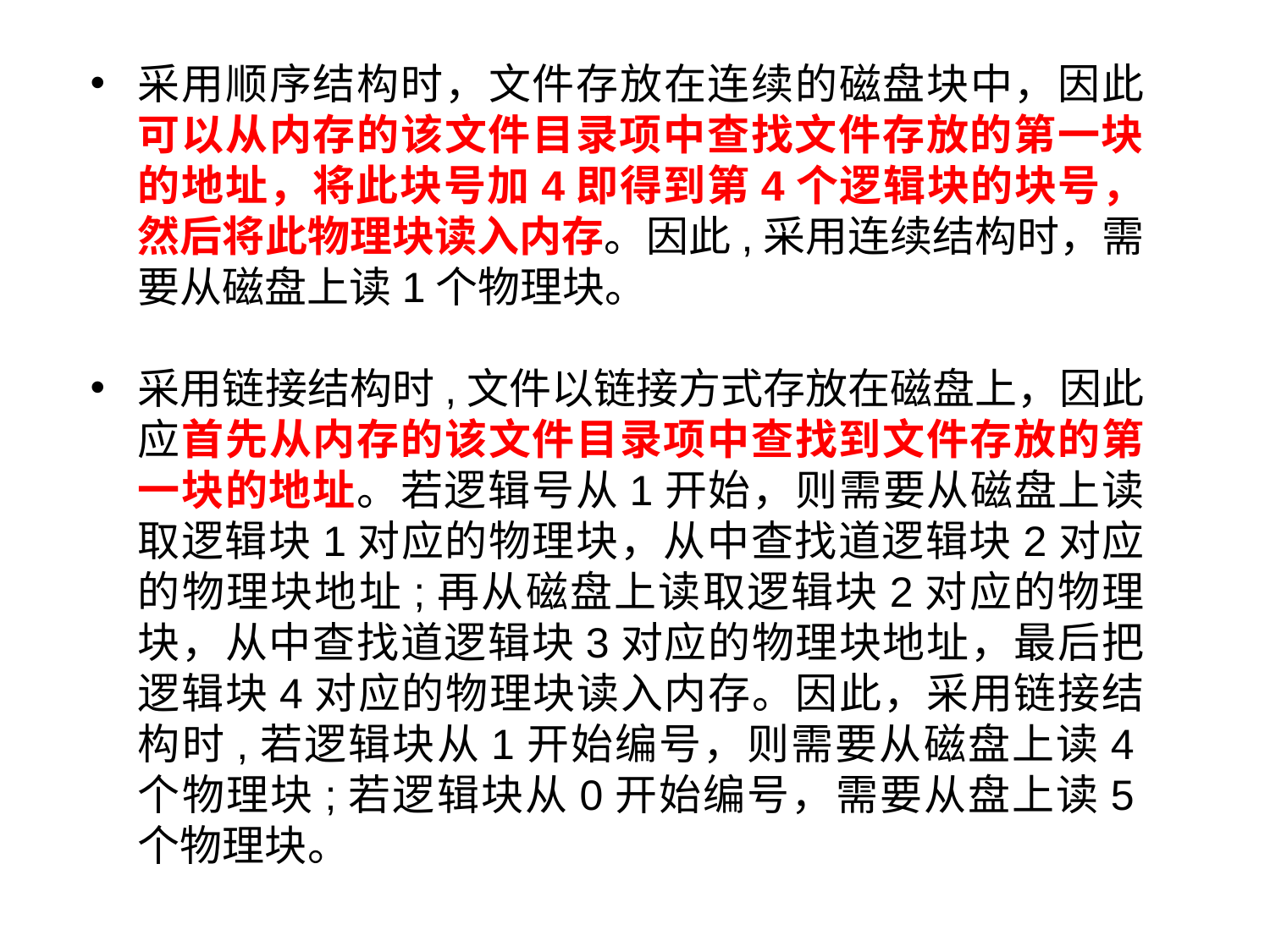

采用顺序结构时，文件存放在连续的磁盘块中，因此可以从内存的该文件目录项中查找文件存放的第一块的地址，将此块号加4即得到第4个逻辑块的块号，然后将此物理块读入内存。因此,采用连续结构时，需要从磁盘上读1个物理块。

采用链接结构时,文件以链接方式存放在磁盘上，因此应首先从内存的该文件目录项中查找到文件存放的第一块的地址。若逻辑号从1开始，则需要从磁盘上读取逻辑块1对应的物理块，从中查找道逻辑块2对应的物理块地址;再从磁盘上读取逻辑块2对应的物理块，从中查找道逻辑块3对应的物理块地址，最后把逻辑块4对应的物理块读入内存。因此，采用链接结构时,若逻辑块从1开始编号，则需要从磁盘上读4个物理块;若逻辑块从0开始编号，需要从盘上读5个物理块。